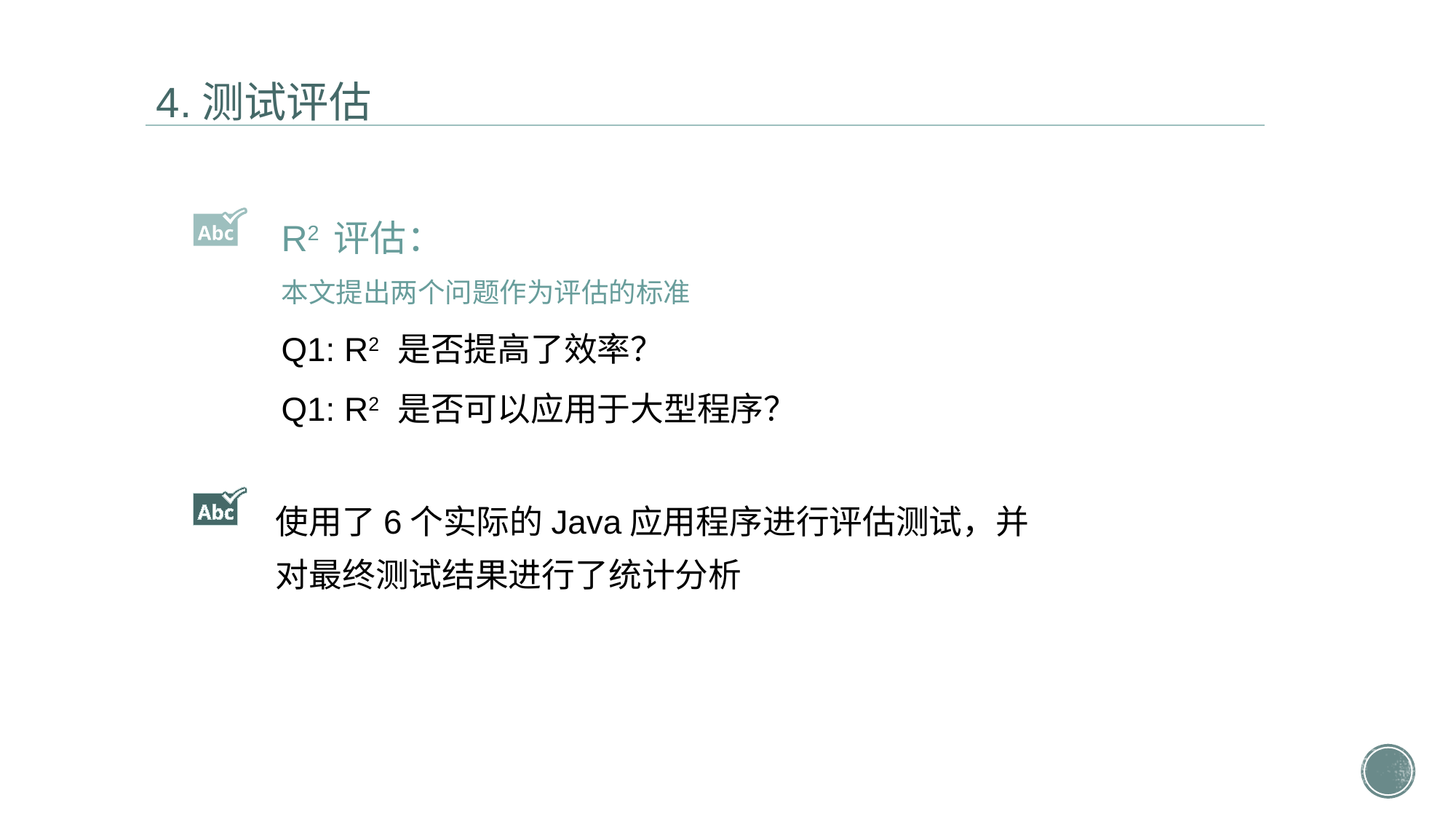

4.测试评估
R2 评估：
本文提出两个问题作为评估的标准
Q1: R2  是否提高了效率？
Q1: R2  是否可以应用于大型程序？

使用了6个实际的Java应用程序进行评估测试，并对最终测试结果进行了统计分析